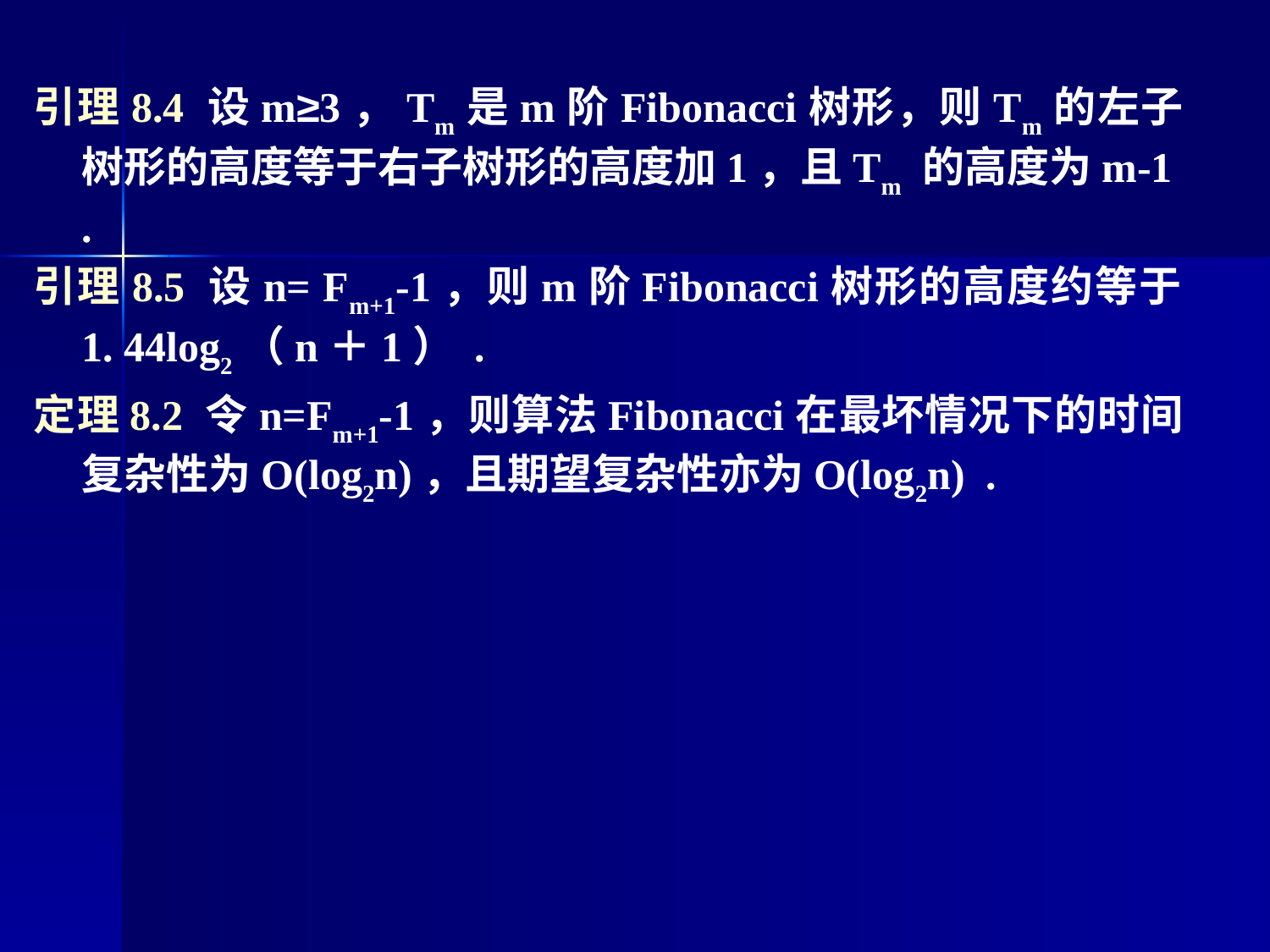

引理8.4 设m≥3，Tm是m阶Fibonacci树形，则Tm的左子树形的高度等于右子树形的高度加1，且Tm 的高度为m-1  .
引理8.5 设n= Fm+1-1，则m阶Fibonacci树形的高度约等于
1. 44log2（n＋1） .
定理8.2 令n=Fm+1-1，则算法Fibonacci在最坏情况下的时间复杂性为O(log2n)，且期望复杂性亦为O(log2n)  .